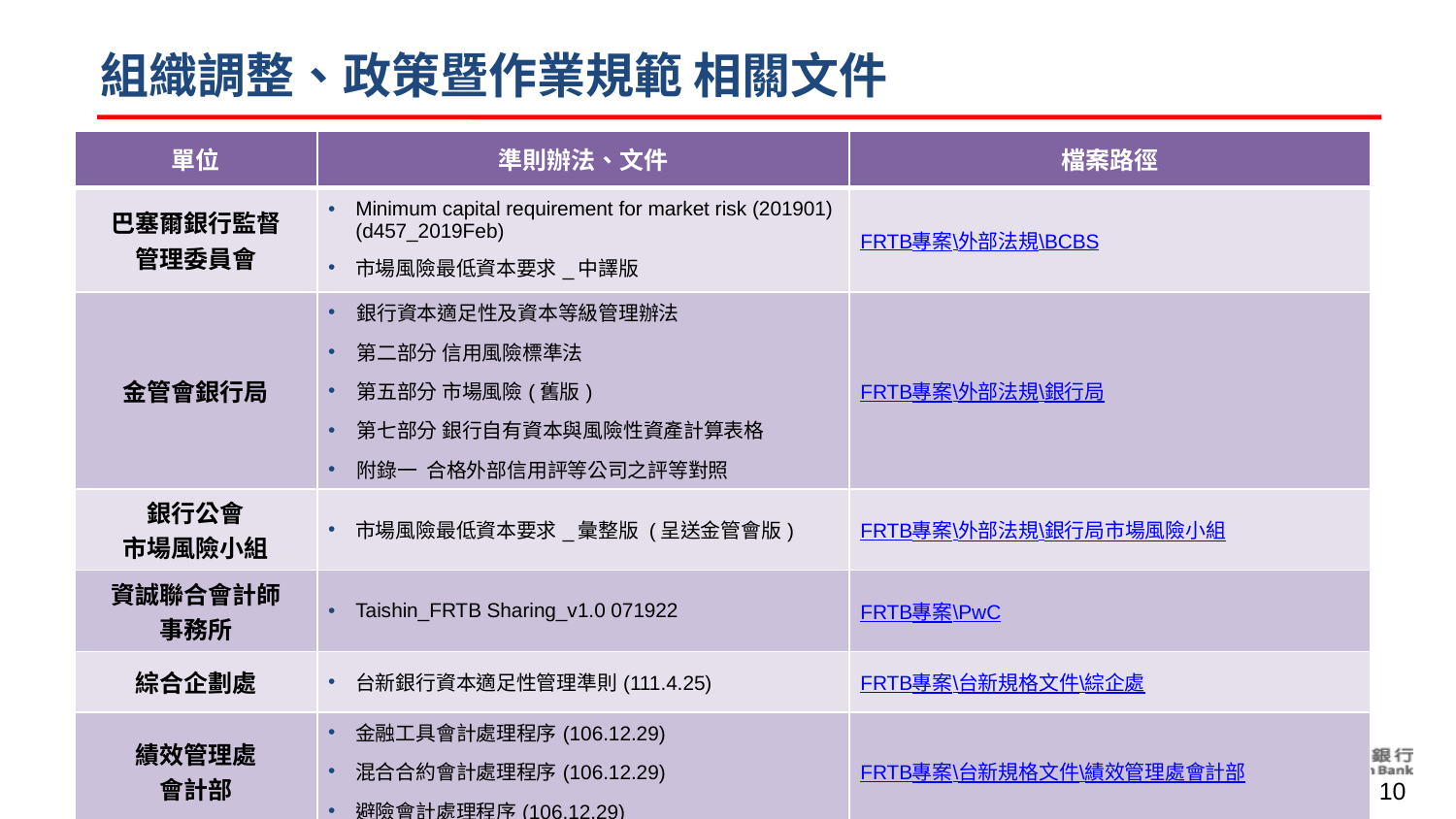

組織調整、政策暨作業規範 相關文件
| 單位 | 準則辦法、文件 | 檔案路徑 |
| --- | --- | --- |
| 巴塞爾銀行監督 管理委員會 | Minimum capital requirement for market risk (201901)(d457\_2019Feb) 市場風險最低資本要求\_中譯版 | FRTB專案\外部法規\BCBS |
| 金管會銀行局 | 銀行資本適足性及資本等級管理辦法 第二部分 信用風險標準法 第五部分 市場風險(舊版) 第七部分 銀行自有資本與風險性資產計算表格 附錄一 合格外部信用評等公司之評等對照 | FRTB專案\外部法規\銀行局 |
| 銀行公會 市場風險小組 | 市場風險最低資本要求\_彙整版 (呈送金管會版) | FRTB專案\外部法規\銀行局市場風險小組 |
| 資誠聯合會計師 事務所 | Taishin\_FRTB Sharing\_v1.0 071922 | FRTB專案\PwC |
| 綜合企劃處 | 台新銀行資本適足性管理準則(111.4.25) | FRTB專案\台新規格文件\綜企處 |
| 績效管理處 會計部 | 金融工具會計處理程序(106.12.29) 混合合約會計處理程序(106.12.29) 避險會計處理程序(106.12.29) | FRTB專案\台新規格文件\績效管理處會計部 |
10